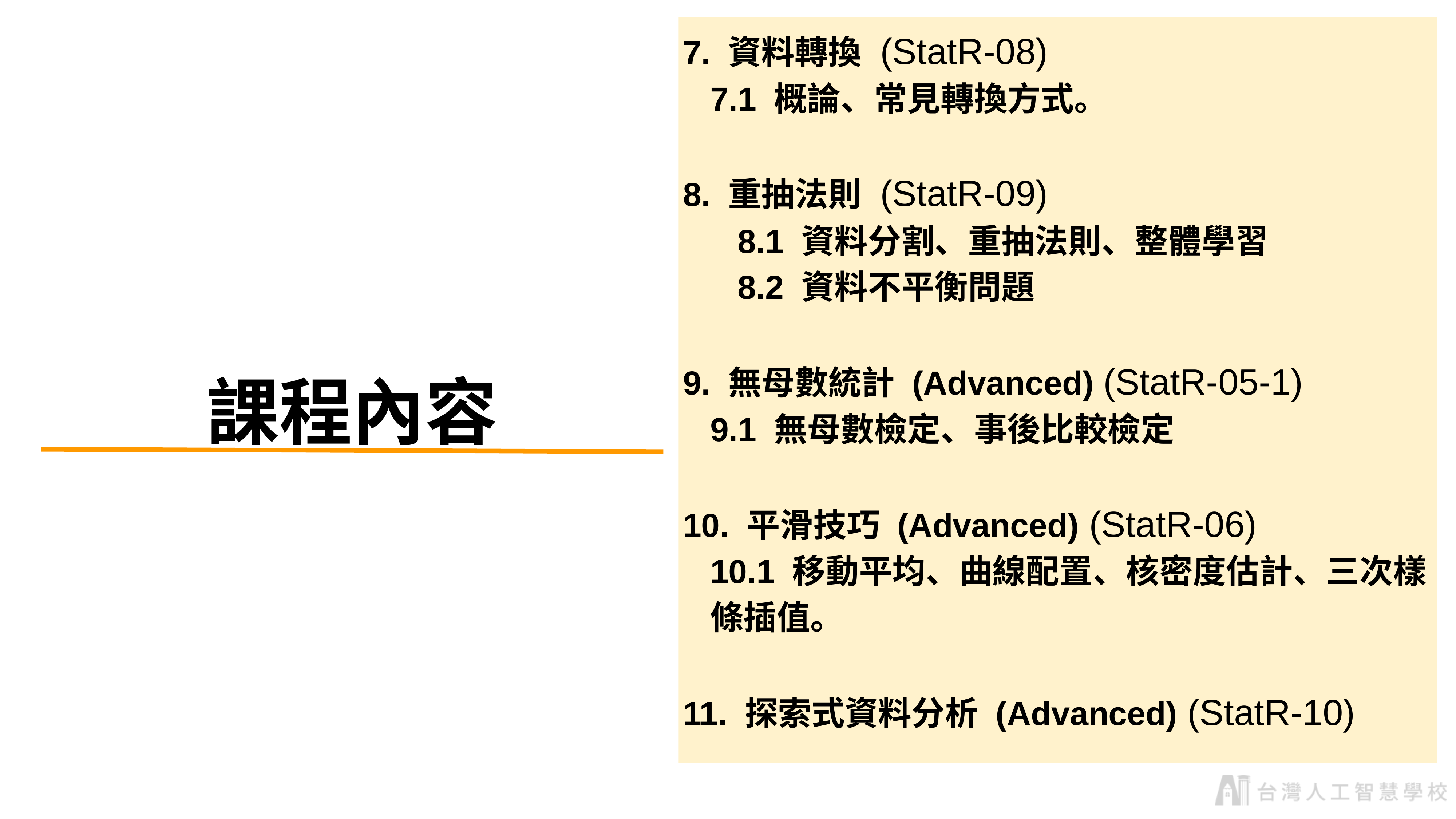

7. 資料轉換 (StatR-08)
7.1 概論、常見轉換方式。

8. 重抽法則 (StatR-09)
	8.1 資料分割、重抽法則、整體學習
	8.2 資料不平衡問題

9. 無母數統計 (Advanced) (StatR-05-1)
9.1 無母數檢定、事後比較檢定

10. 平滑技巧 (Advanced) (StatR-06)
10.1 移動平均、曲線配置、核密度估計、三次樣條插值。

11. 探索式資料分析 (Advanced) (StatR-10)

課程內容